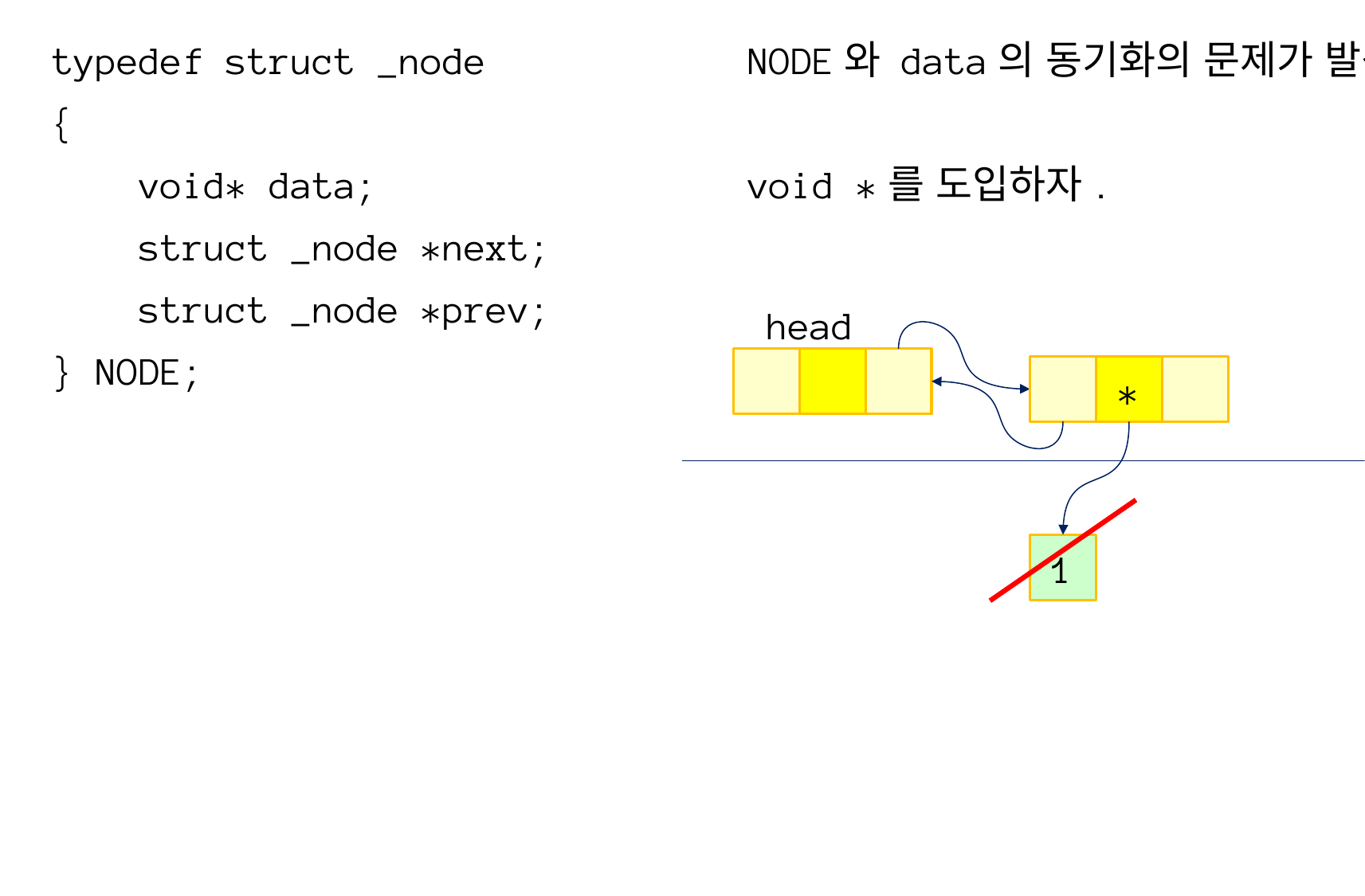

typedef struct _node
{
    void* data;
    struct _node *next;
    struct _node *prev;
} NODE;
NODE와 data의 동기화의 문제가 발생할 수 있다.

void *를 도입하자.
head

*

1